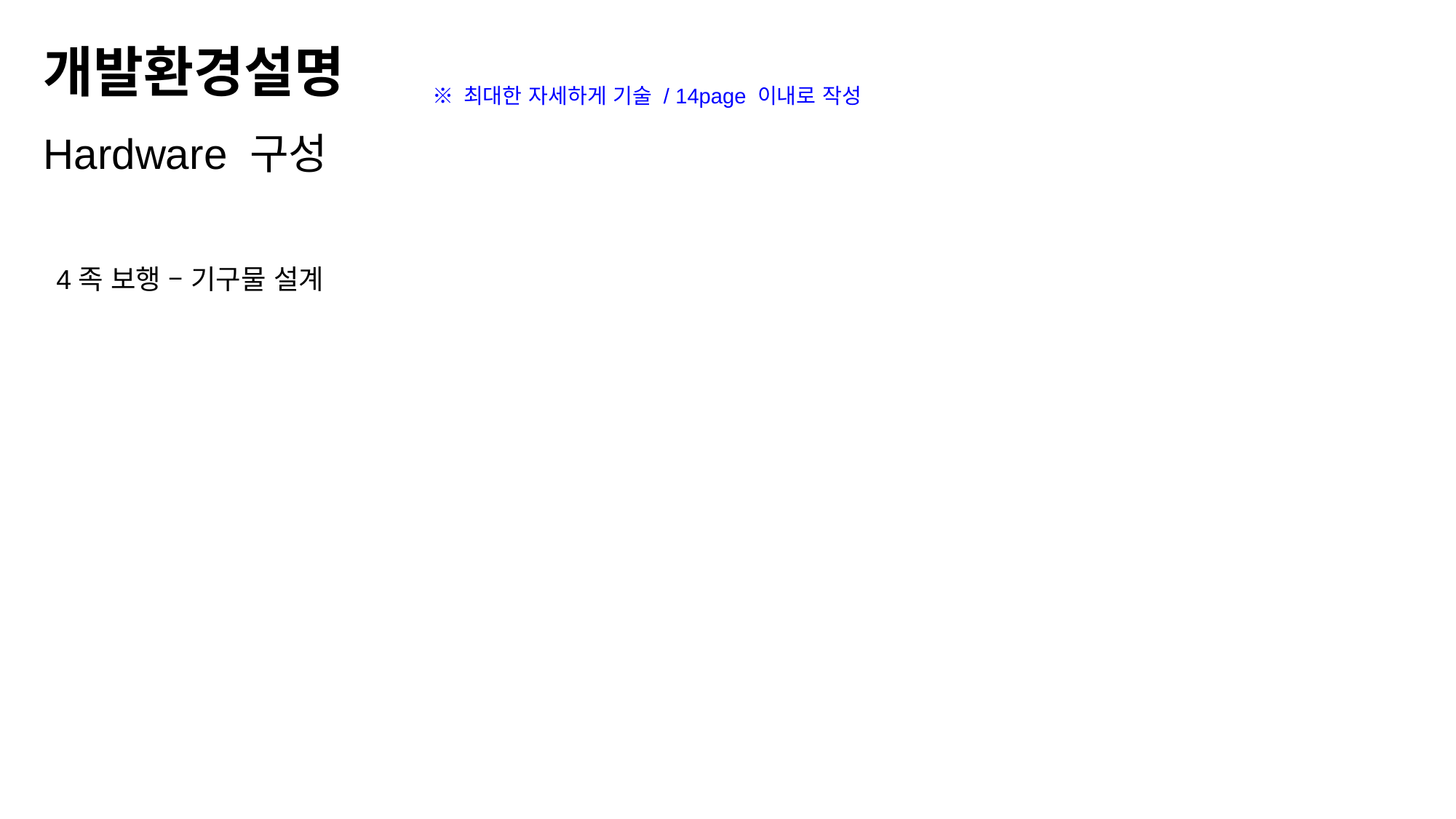

개발환경설명
※ 최대한 자세하게 기술 / 14page 이내로 작성
Hardware 구성
4족 보행 – 기구물 설계